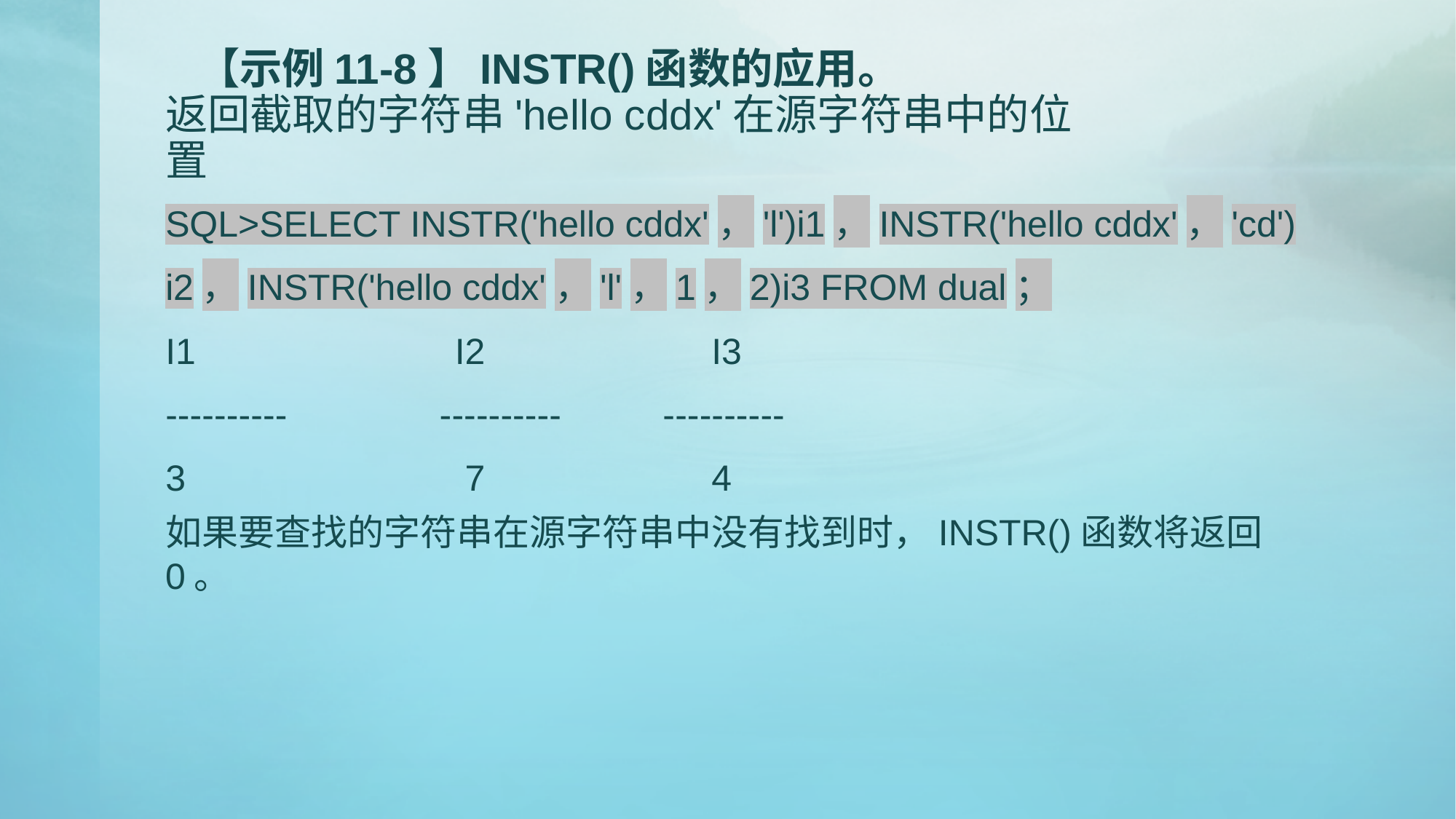

# 【示例11-8】INSTR()函数的应用。 返回截取的字符串'hello cddx'在源字符串中的位置
SQL>SELECT INSTR('hello cddx'，'l')i1，INSTR('hello cddx'，'cd')
i2，INSTR('hello cddx'，'l'，1，2)i3 FROM dual；
I1		       I2			I3
----------               ----------          ----------
3		        7			4
如果要查找的字符串在源字符串中没有找到时，INSTR()函数将返回0。